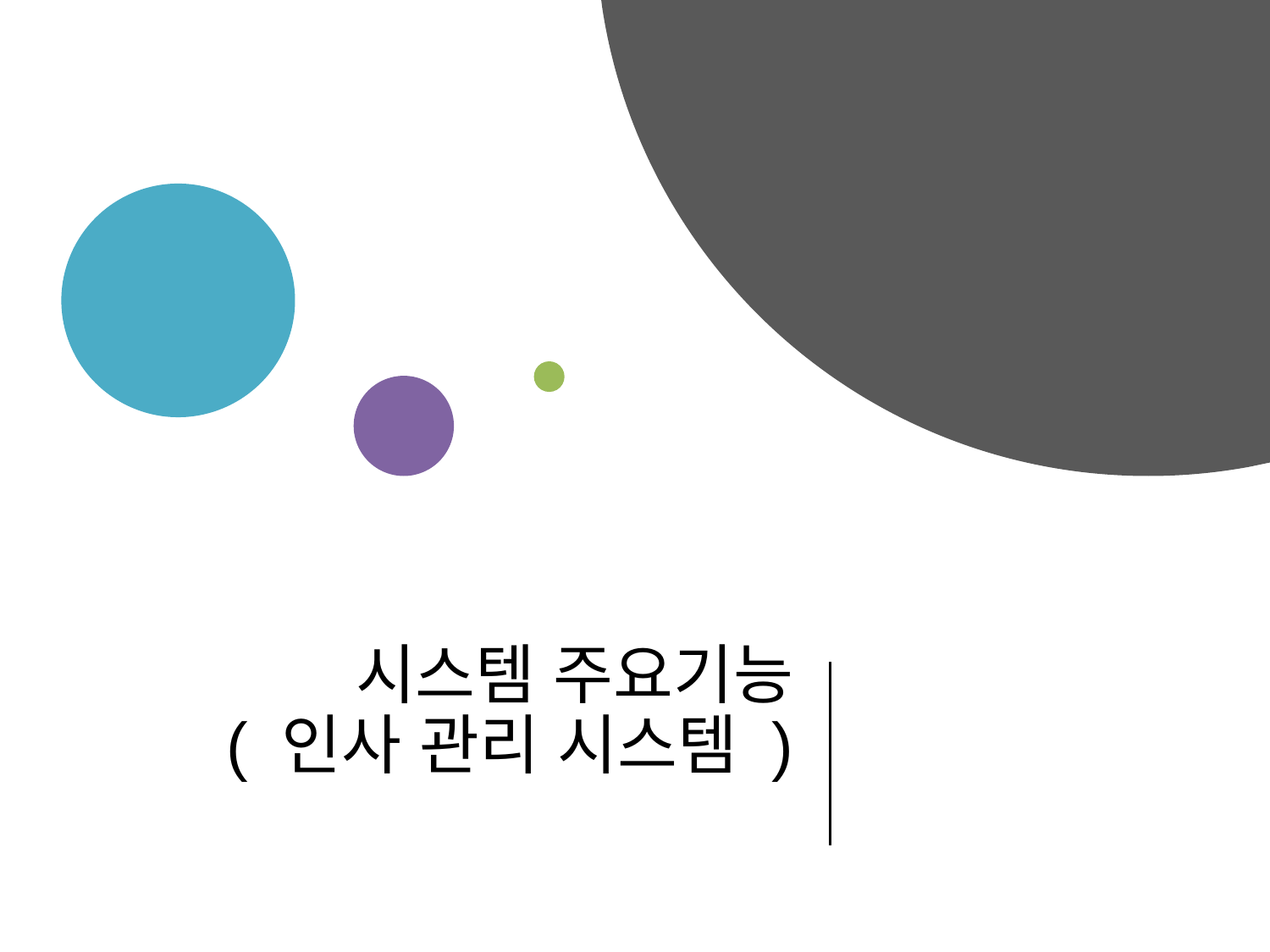

# 시스템 주요기능 ( 인사 관리 시스템 )